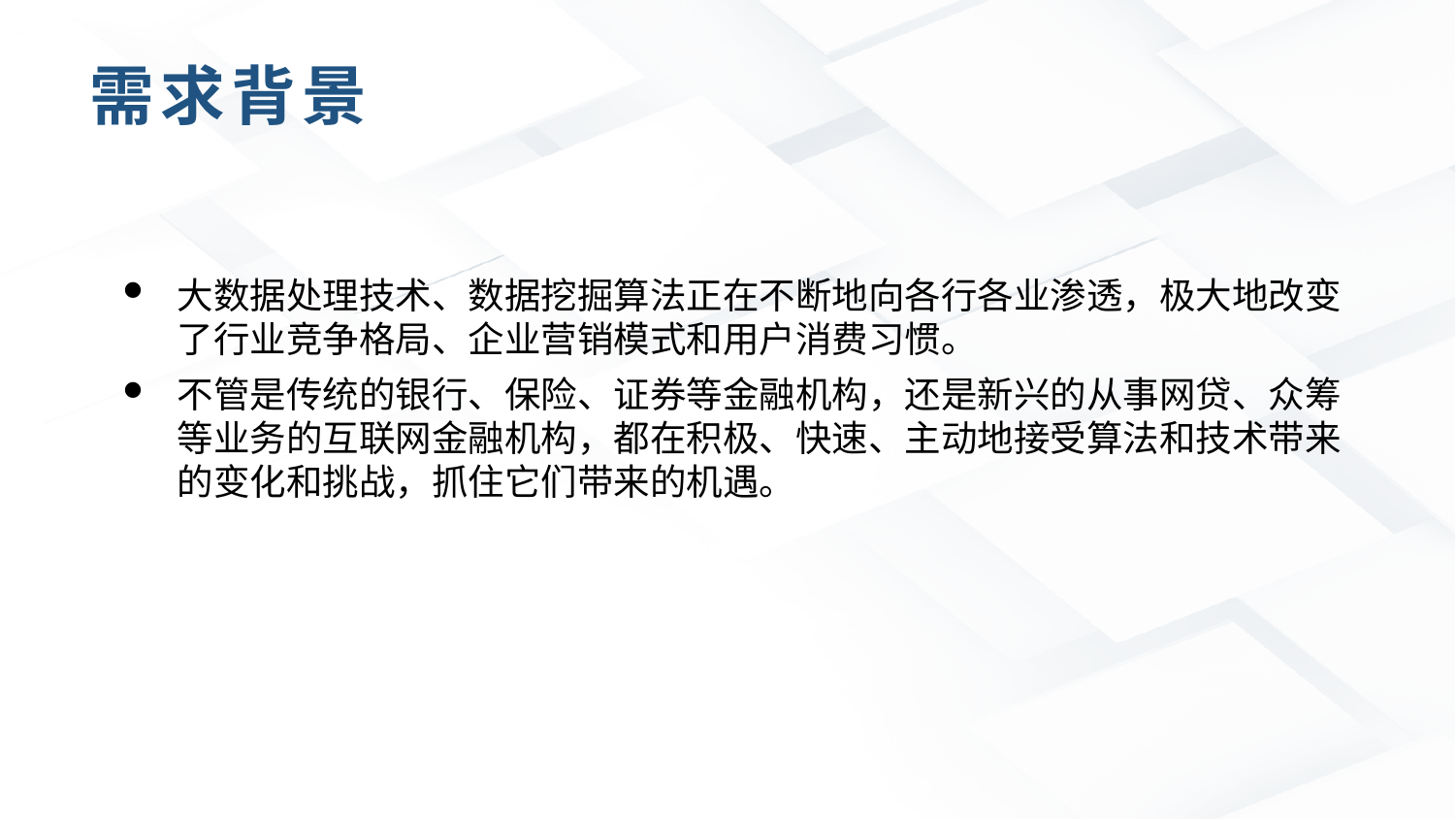

需求背景
大数据处理技术、数据挖掘算法正在不断地向各行各业渗透，极大地改变了行业竞争格局、企业营销模式和用户消费习惯。
不管是传统的银行、保险、证券等金融机构，还是新兴的从事网贷、众筹等业务的互联网金融机构，都在积极、快速、主动地接受算法和技术带来的变化和挑战，抓住它们带来的机遇。